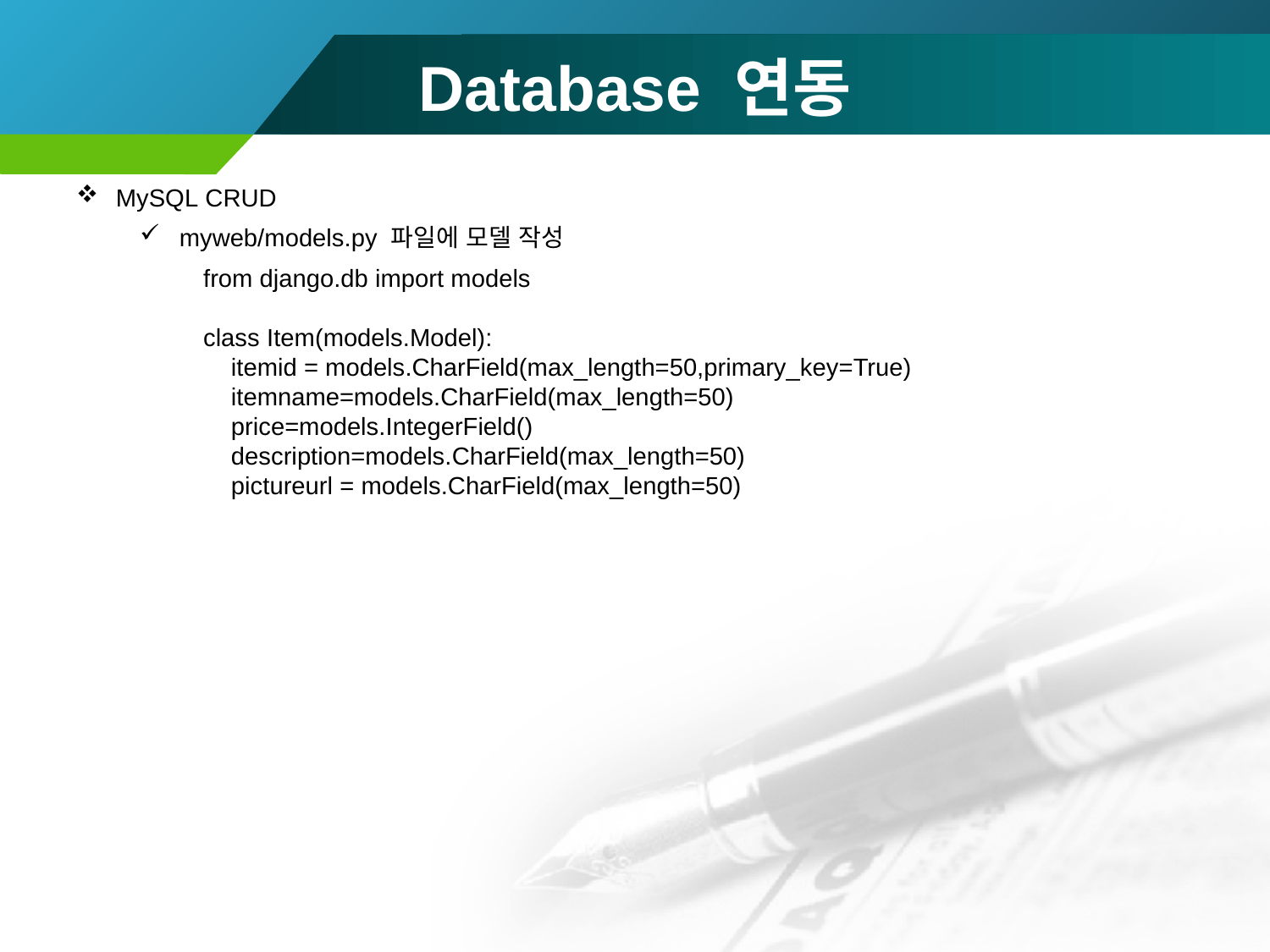

# Database 연동
MySQL CRUD
myweb/models.py 파일에 모델 작성
from django.db import models

class Item(models.Model):
    itemid = models.CharField(max_length=50,primary_key=True)
    itemname=models.CharField(max_length=50)
    price=models.IntegerField()
    description=models.CharField(max_length=50)
    pictureurl = models.CharField(max_length=50)